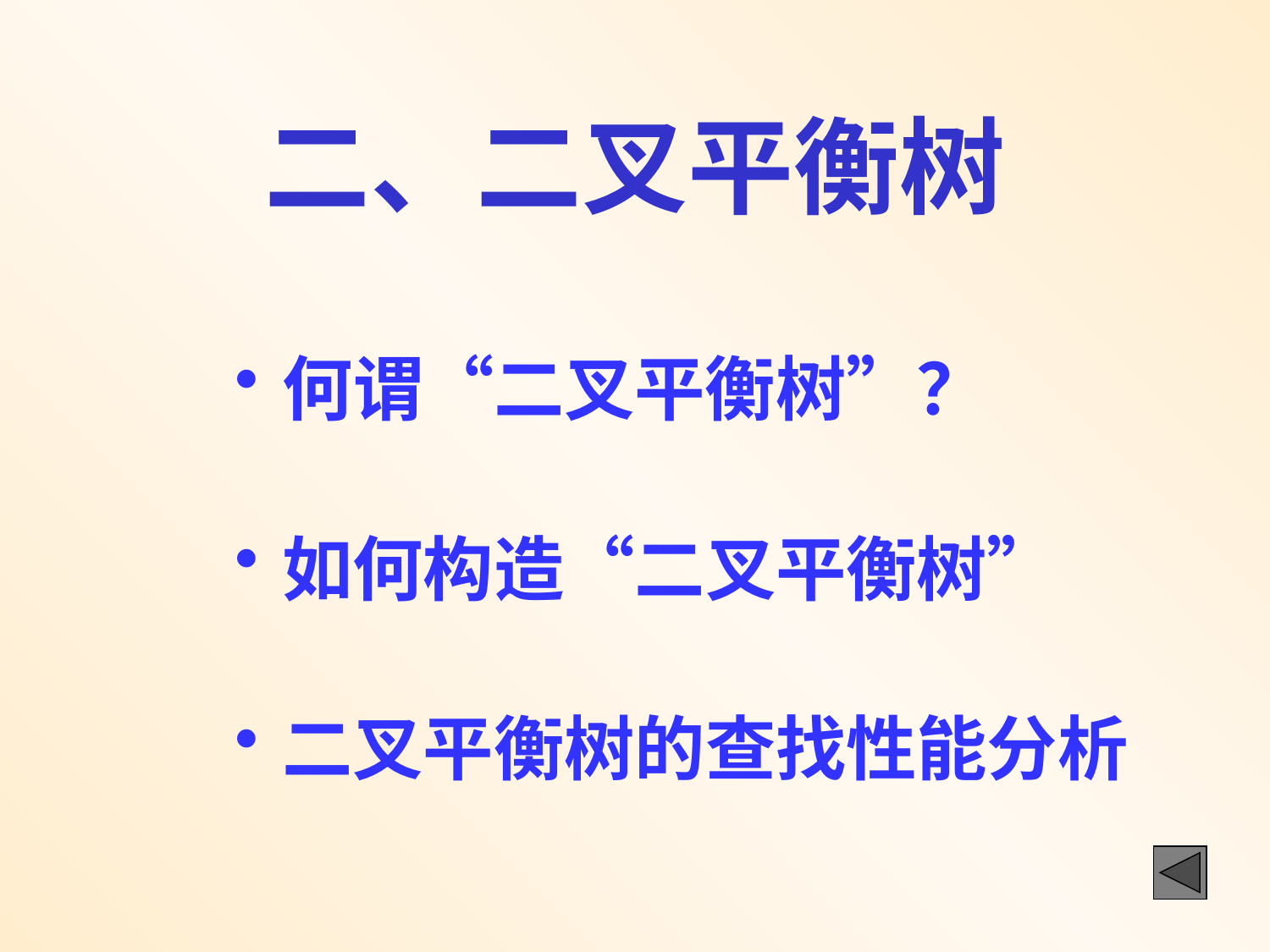

# 二、二叉平衡树
何谓“二叉平衡树”？

如何构造“二叉平衡树”

二叉平衡树的查找性能分析